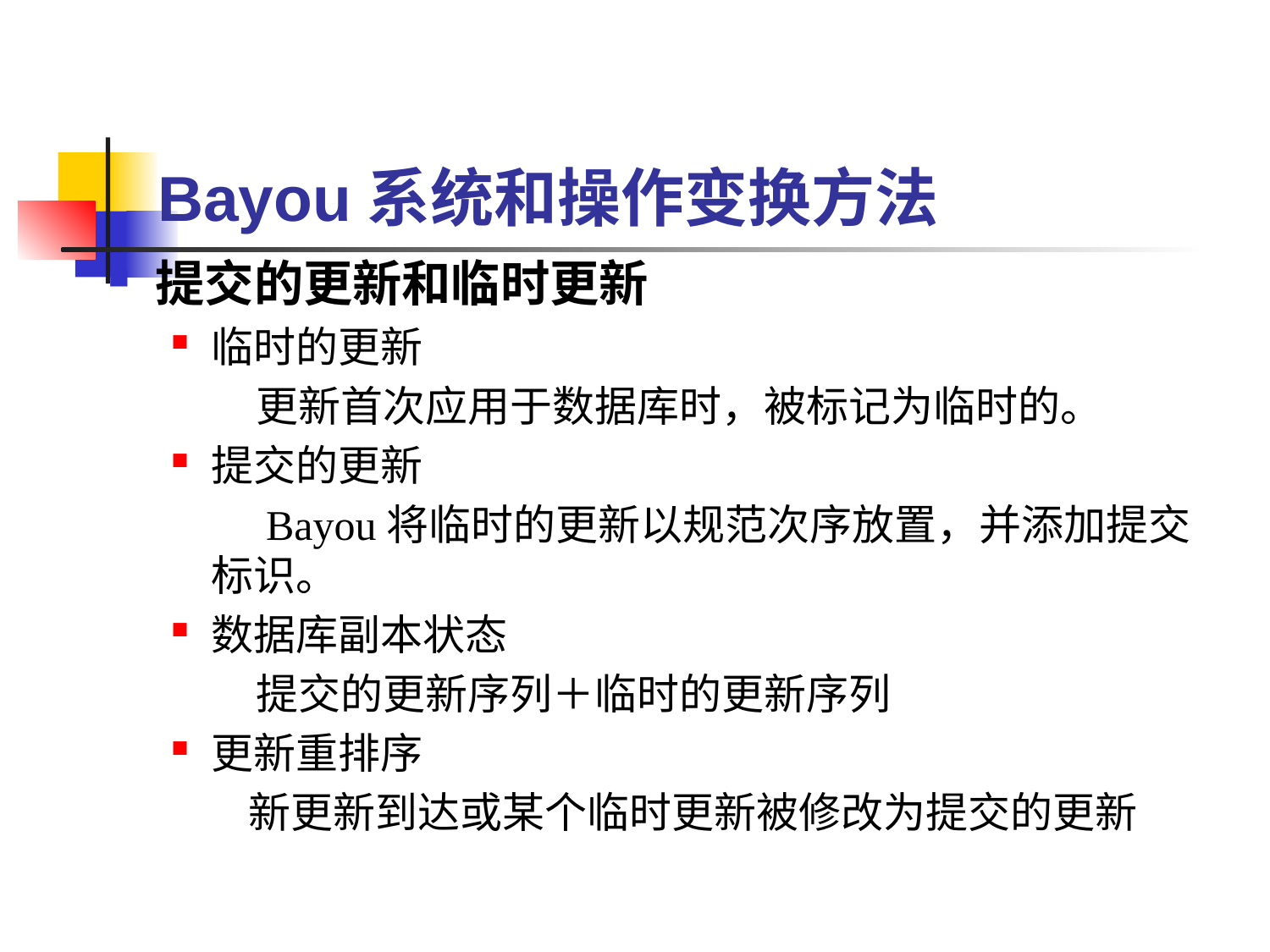

# Bayou系统和操作变换方法
提交的更新和临时更新
临时的更新
　　更新首次应用于数据库时，被标记为临时的。
提交的更新
　　Bayou将临时的更新以规范次序放置，并添加提交标识。
数据库副本状态
　　提交的更新序列＋临时的更新序列
更新重排序
       新更新到达或某个临时更新被修改为提交的更新